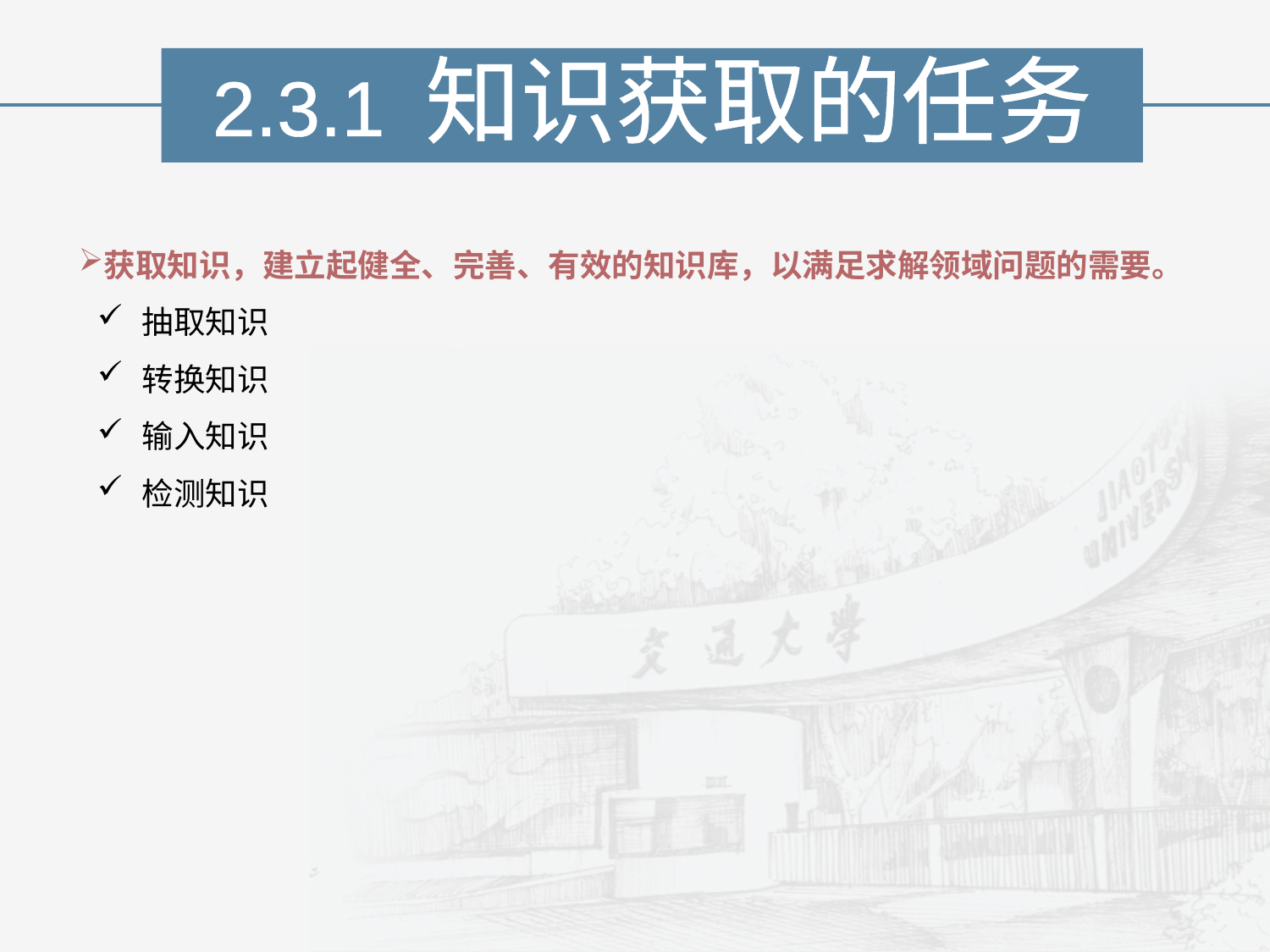

2.3.1 知识获取的任务
获取知识，建立起健全、完善、有效的知识库，以满足求解领域问题的需要。
抽取知识
转换知识
输入知识
检测知识
42